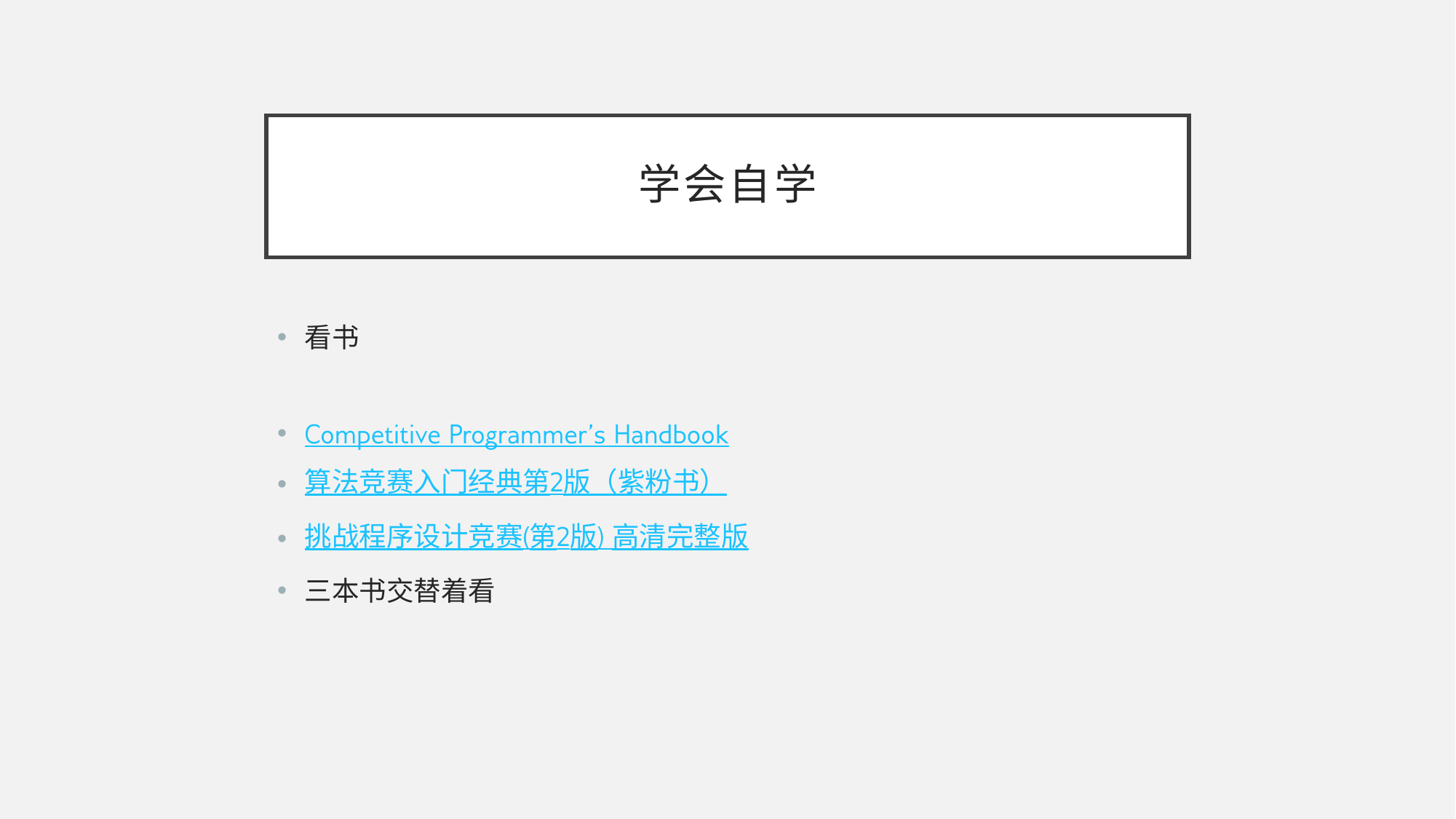

# 学会自学
看书

Competitive Programmer’s Handbook
算法竞赛入门经典第2版（紫粉书）
挑战程序设计竞赛(第2版) 高清完整版
三本书交替着看